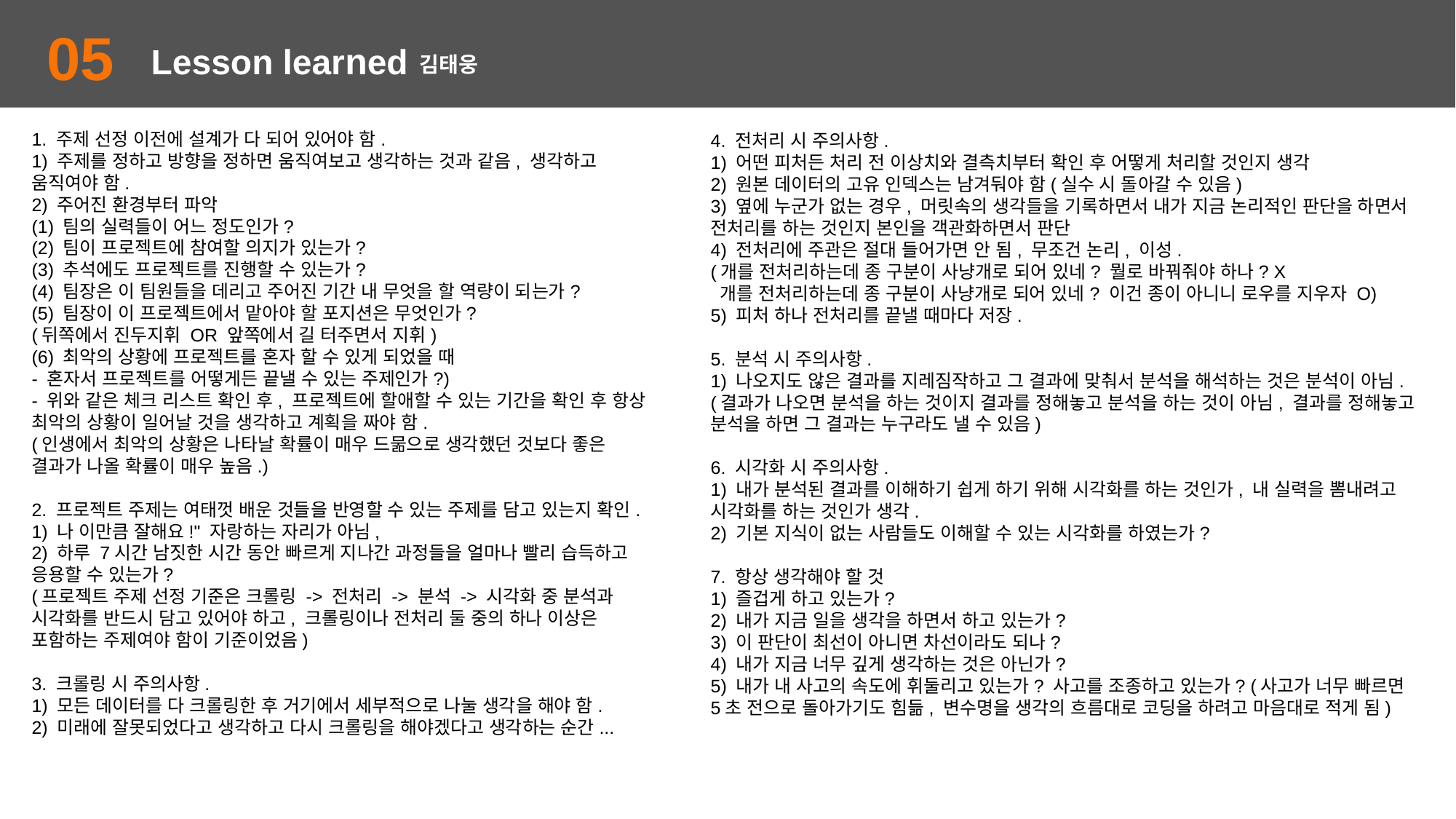

05
Lesson learned
김태웅
1. 주제 선정 이전에 설계가 다 되어 있어야 함.
1) 주제를 정하고 방향을 정하면 움직여보고 생각하는 것과 같음, 생각하고 움직여야 함.
2) 주어진 환경부터 파악
(1) 팀의 실력들이 어느 정도인가?
(2) 팀이 프로젝트에 참여할 의지가 있는가?
(3) 추석에도 프로젝트를 진행할 수 있는가?
(4) 팀장은 이 팀원들을 데리고 주어진 기간 내 무엇을 할 역량이 되는가?
(5) 팀장이 이 프로젝트에서 맡아야 할 포지션은 무엇인가?
(뒤쪽에서 진두지휘 OR 앞쪽에서 길 터주면서 지휘)
(6) 최악의 상황에 프로젝트를 혼자 할 수 있게 되었을 때
- 혼자서 프로젝트를 어떻게든 끝낼 수 있는 주제인가?)
- 위와 같은 체크 리스트 확인 후, 프로젝트에 할애할 수 있는 기간을 확인 후 항상 최악의 상황이 일어날 것을 생각하고 계획을 짜야 함.
(인생에서 최악의 상황은 나타날 확률이 매우 드묾으로 생각했던 것보다 좋은 결과가 나올 확률이 매우 높음.)

2. 프로젝트 주제는 여태껏 배운 것들을 반영할 수 있는 주제를 담고 있는지 확인.
1) 나 이만큼 잘해요!" 자랑하는 자리가 아님,
2) 하루 7시간 남짓한 시간 동안 빠르게 지나간 과정들을 얼마나 빨리 습득하고 응용할 수 있는가?
(프로젝트 주제 선정 기준은 크롤링 -> 전처리 -> 분석 -> 시각화 중 분석과 시각화를 반드시 담고 있어야 하고, 크롤링이나 전처리 둘 중의 하나 이상은 포함하는 주제여야 함이 기준이었음)

3. 크롤링 시 주의사항.
1) 모든 데이터를 다 크롤링한 후 거기에서 세부적으로 나눌 생각을 해야 함.
2) 미래에 잘못되었다고 생각하고 다시 크롤링을 해야겠다고 생각하는 순간...

4. 전처리 시 주의사항.
1) 어떤 피처든 처리 전 이상치와 결측치부터 확인 후 어떻게 처리할 것인지 생각
2) 원본 데이터의 고유 인덱스는 남겨둬야 함(실수 시 돌아갈 수 있음)
3) 옆에 누군가 없는 경우, 머릿속의 생각들을 기록하면서 내가 지금 논리적인 판단을 하면서 전처리를 하는 것인지 본인을 객관화하면서 판단
4) 전처리에 주관은 절대 들어가면 안 됨, 무조건 논리, 이성.
(개를 전처리하는데 종 구분이 사냥개로 되어 있네? 뭘로 바꿔줘야 하나? X
 개를 전처리하는데 종 구분이 사냥개로 되어 있네? 이건 종이 아니니 로우를 지우자 O)
5) 피처 하나 전처리를 끝낼 때마다 저장.

5. 분석 시 주의사항.
1) 나오지도 않은 결과를 지레짐작하고 그 결과에 맞춰서 분석을 해석하는 것은 분석이 아님.
(결과가 나오면 분석을 하는 것이지 결과를 정해놓고 분석을 하는 것이 아님, 결과를 정해놓고 분석을 하면 그 결과는 누구라도 낼 수 있음)

6. 시각화 시 주의사항.
1) 내가 분석된 결과를 이해하기 쉽게 하기 위해 시각화를 하는 것인가, 내 실력을 뽐내려고 시각화를 하는 것인가 생각.
2) 기본 지식이 없는 사람들도 이해할 수 있는 시각화를 하였는가?

7. 항상 생각해야 할 것
1) 즐겁게 하고 있는가?
2) 내가 지금 일을 생각을 하면서 하고 있는가?
3) 이 판단이 최선이 아니면 차선이라도 되나?
4) 내가 지금 너무 깊게 생각하는 것은 아닌가?
5) 내가 내 사고의 속도에 휘둘리고 있는가? 사고를 조종하고 있는가? (사고가 너무 빠르면 5초 전으로 돌아가기도 힘듦, 변수명을 생각의 흐름대로 코딩을 하려고 마음대로 적게 됨)